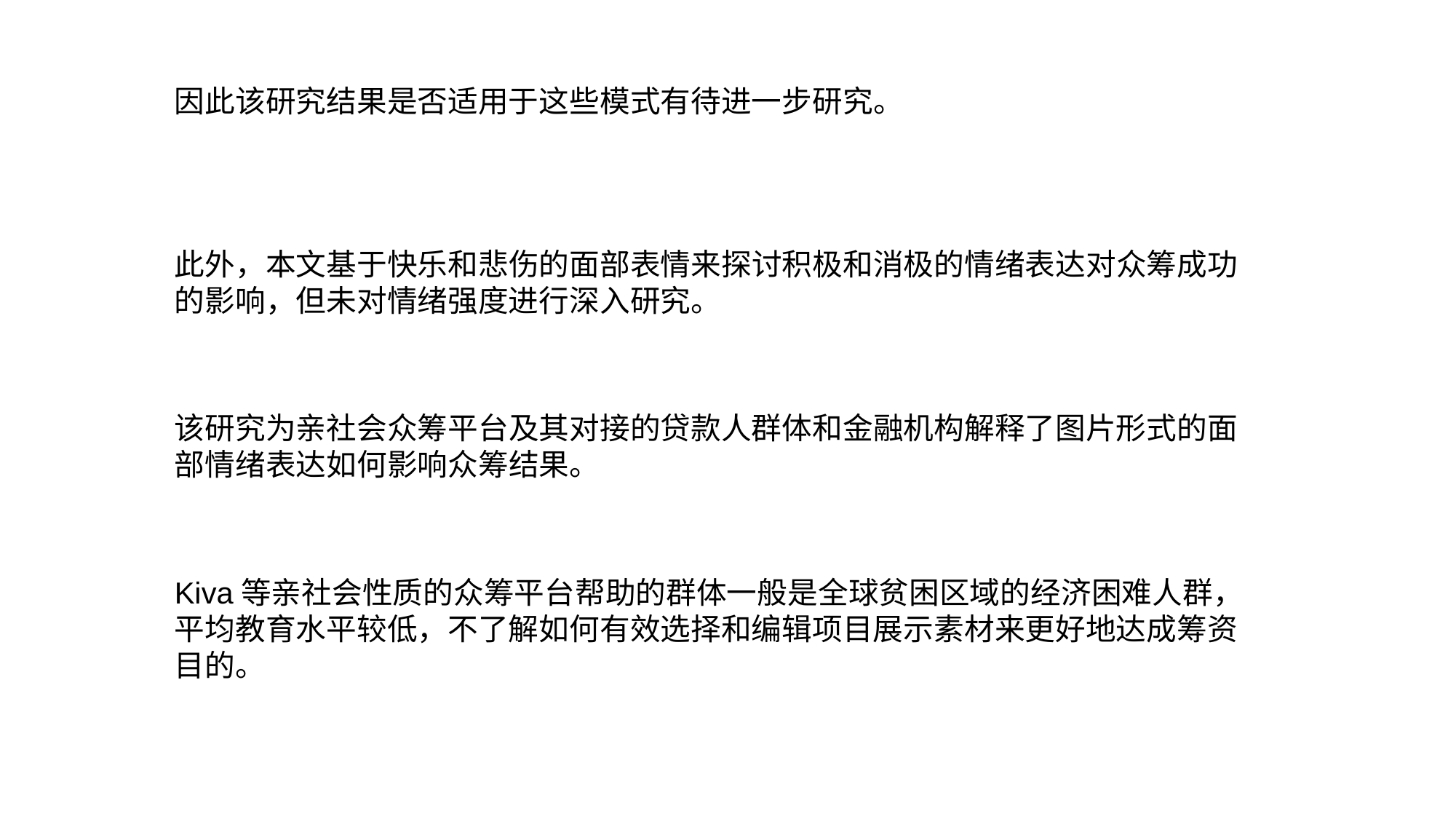

因此该研究结果是否适用于这些模式有待进一步研究。

此外，本文基于快乐和悲伤的面部表情来探讨积极和消极的情绪表达对众筹成功的影响，但未对情绪强度进行深入研究。
该研究为亲社会众筹平台及其对接的贷款人群体和金融机构解释了图片形式的面部情绪表达如何影响众筹结果。
Kiva等亲社会性质的众筹平台帮助的群体一般是全球贫困区域的经济困难人群，平均教育水平较低，不了解如何有效选择和编辑项目展示素材来更好地达成筹资目的。